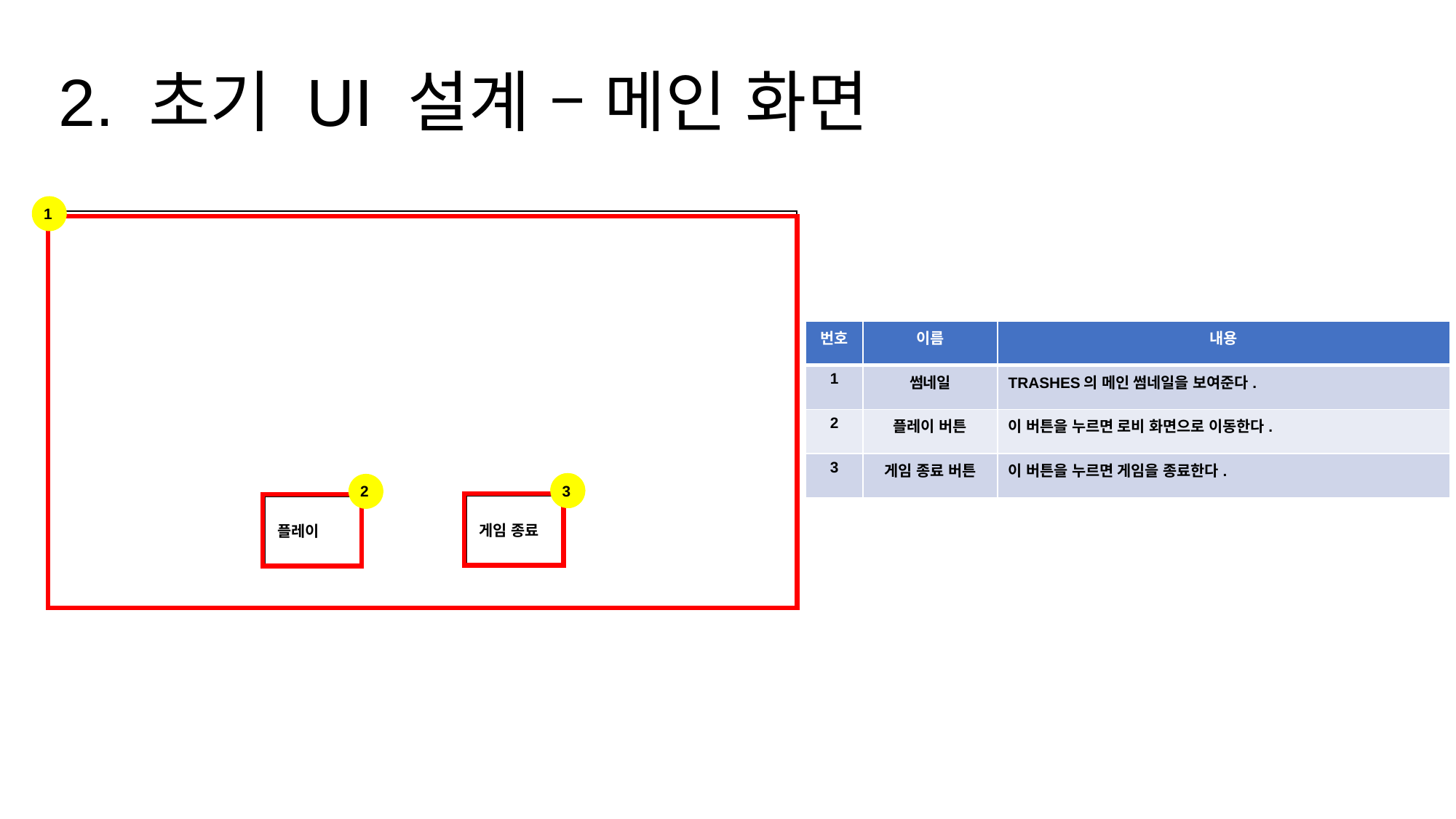

# 2. 초기 UI 설계 – 메인 화면

1

| 번호 | 이름 | 내용 |
| --- | --- | --- |
| 1 | 썸네일 | TRASHES의 메인 썸네일을 보여준다. |
| 2 | 플레이 버튼 | 이 버튼을 누르면 로비 화면으로 이동한다. |
| 3 | 게임 종료 버튼 | 이 버튼을 누르면 게임을 종료한다. |

4

3

2

게임 종료
플레이